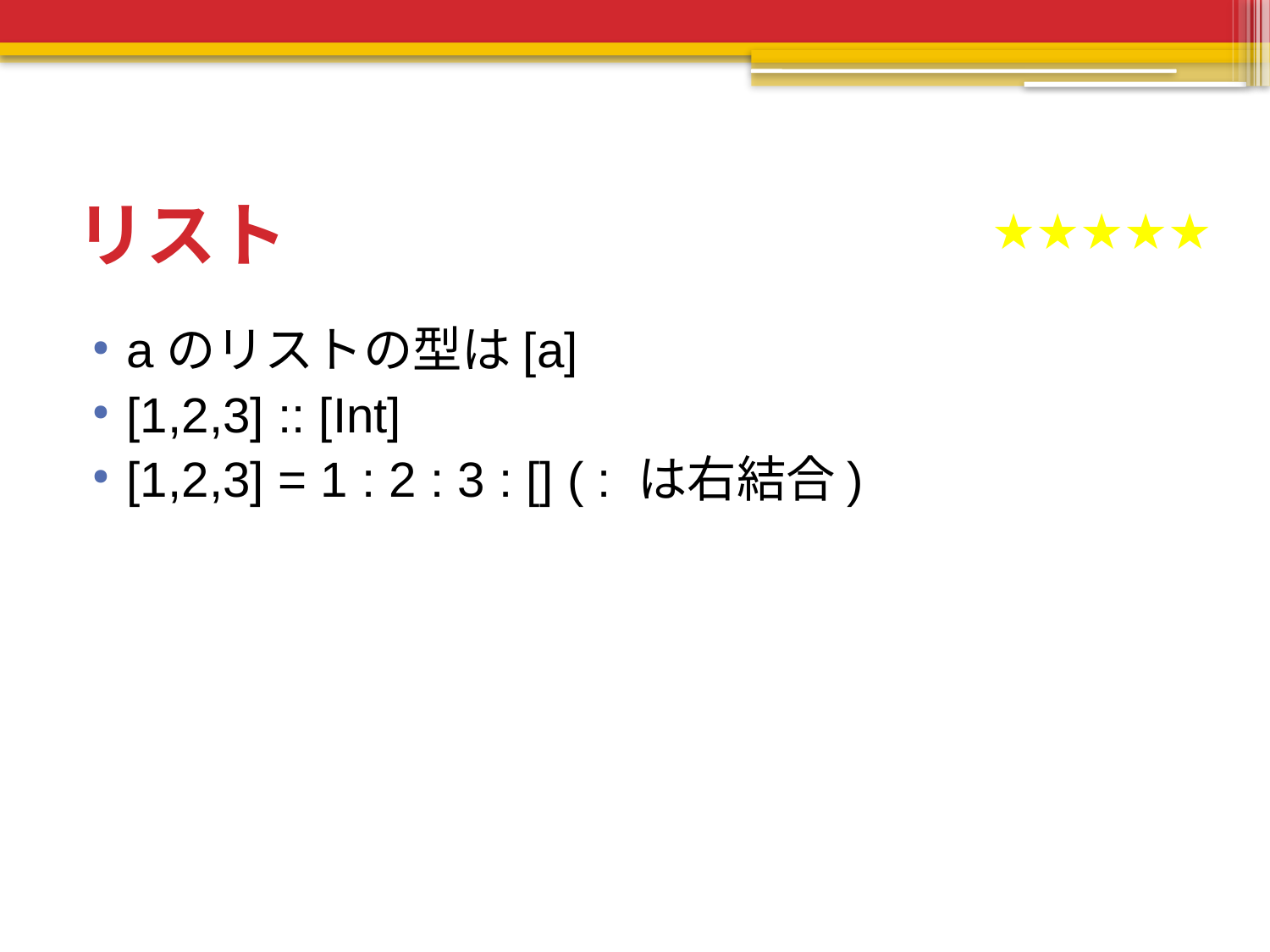

# リスト
★★★★★
aのリストの型は[a]
[1,2,3] :: [Int]
[1,2,3] = 1 : 2 : 3 : [] ( : は右結合)